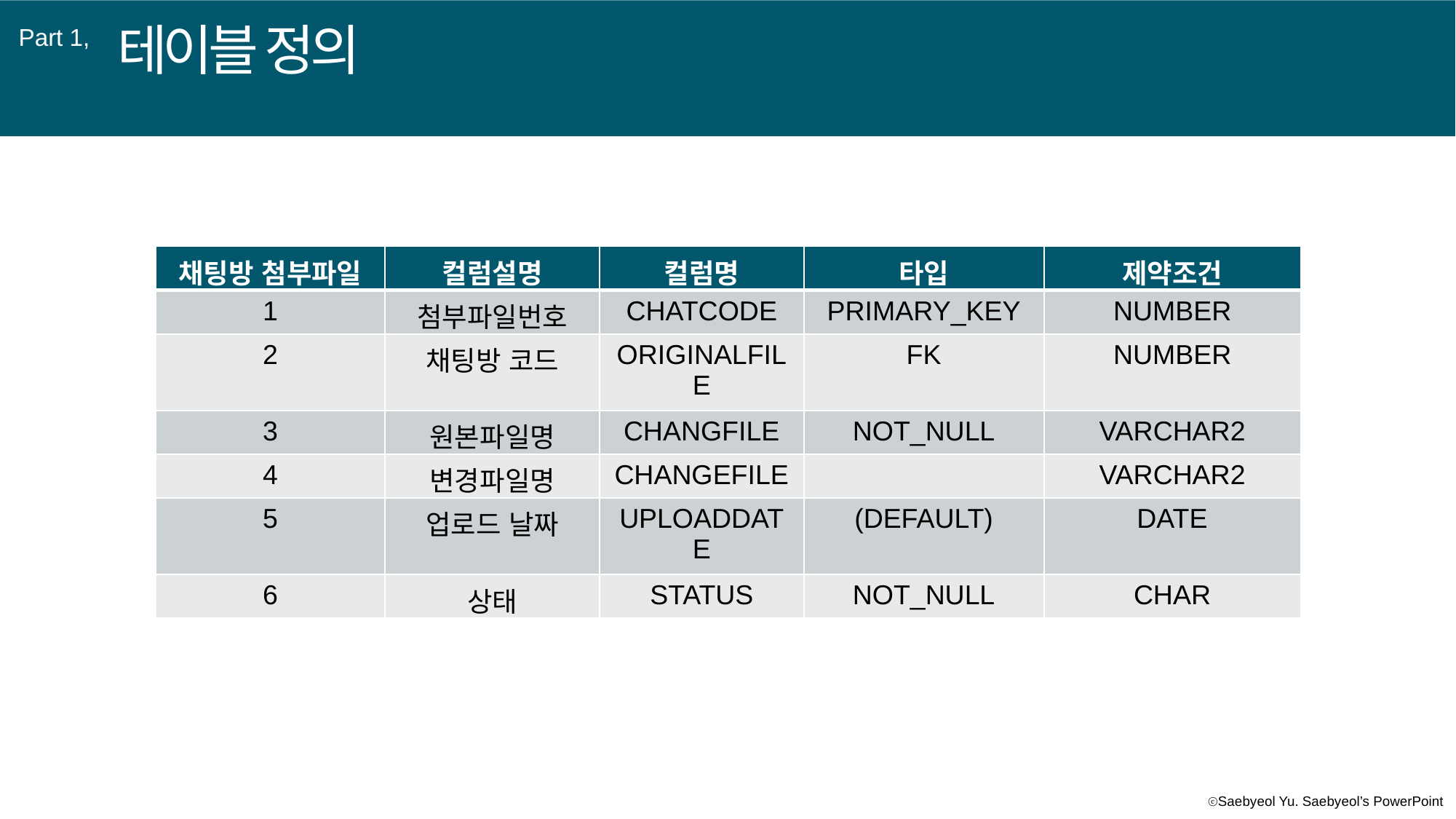

테이블 정의
Part 1,
| 채팅방 첨부파일 | 컬럼설명 | 컬럼명 | 타입 | 제약조건 |
| --- | --- | --- | --- | --- |
| 1 | 첨부파일번호 | CHATCODE | PRIMARY\_KEY | NUMBER |
| 2 | 채팅방 코드 | ORIGINALFILE | FK | NUMBER |
| 3 | 원본파일명 | CHANGFILE | NOT\_NULL | VARCHAR2 |
| 4 | 변경파일명 | CHANGEFILE |  | VARCHAR2 |
| 5 | 업로드 날짜 | UPLOADDATE | (DEFAULT) | DATE |
| 6 | 상태 | STATUS | NOT\_NULL | CHAR |
1